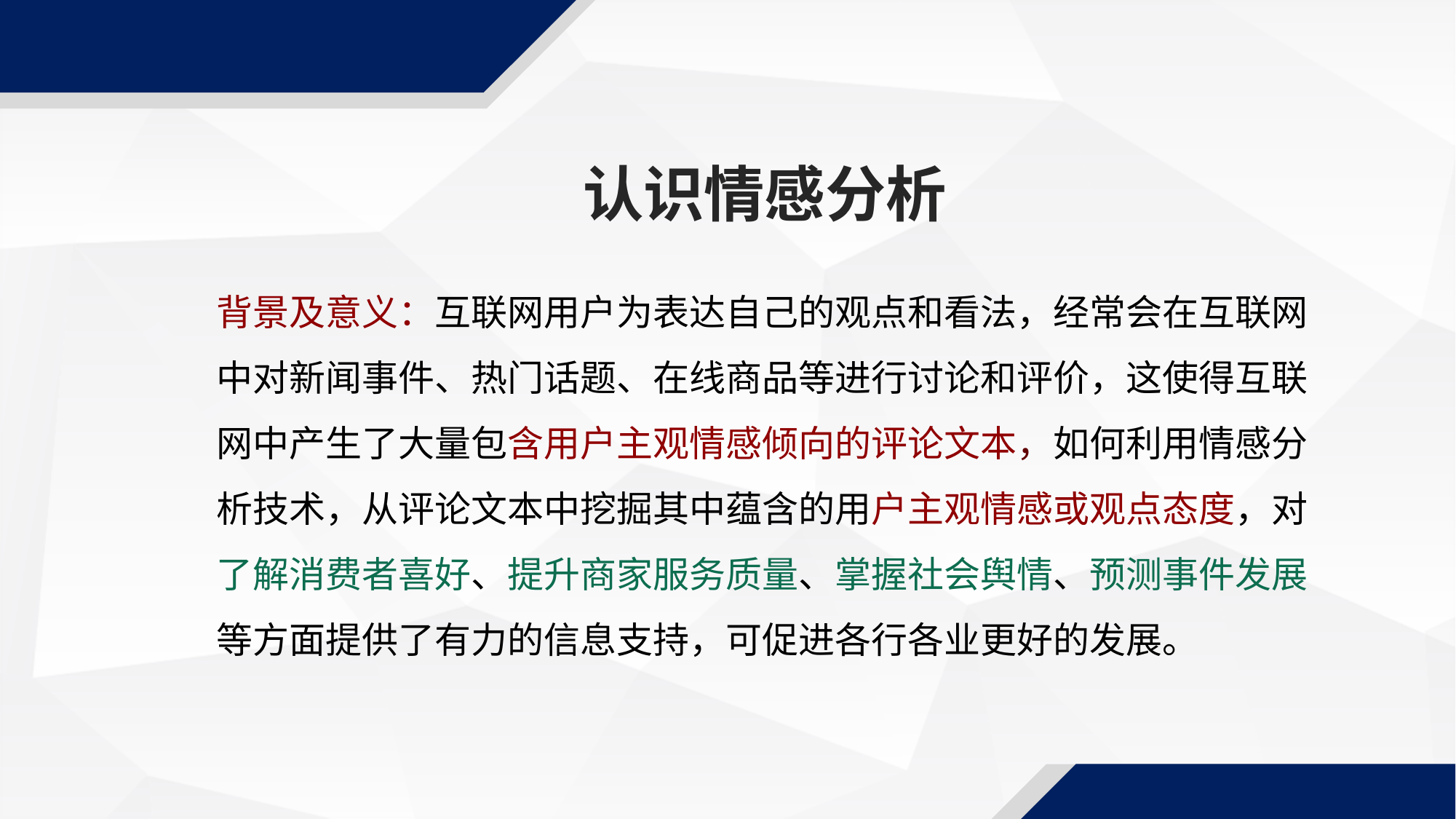

认识情感分析
背景及意义：互联网用户为表达自己的观点和看法，经常会在互联网中对新闻事件、热门话题、在线商品等进行讨论和评价，这使得互联网中产生了大量包含用户主观情感倾向的评论文本，如何利用情感分析技术，从评论文本中挖掘其中蕴含的用户主观情感或观点态度，对了解消费者喜好、提升商家服务质量、掌握社会舆情、预测事件发展等方面提供了有力的信息支持，可促进各行各业更好的发展。